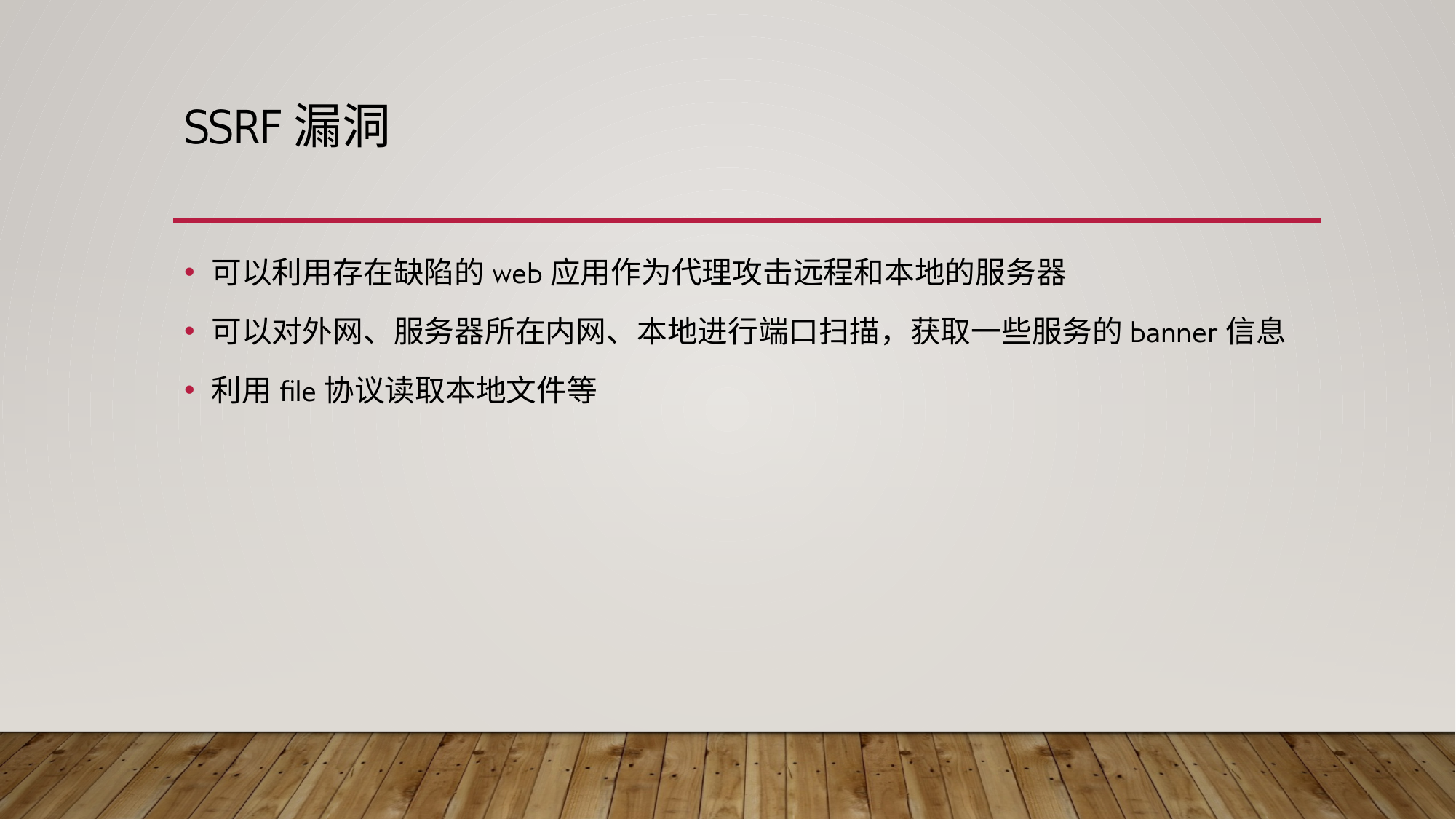

# SSRF漏洞
可以利用存在缺陷的web应用作为代理攻击远程和本地的服务器
可以对外网、服务器所在内网、本地进行端口扫描，获取一些服务的banner信息
利用file协议读取本地文件等